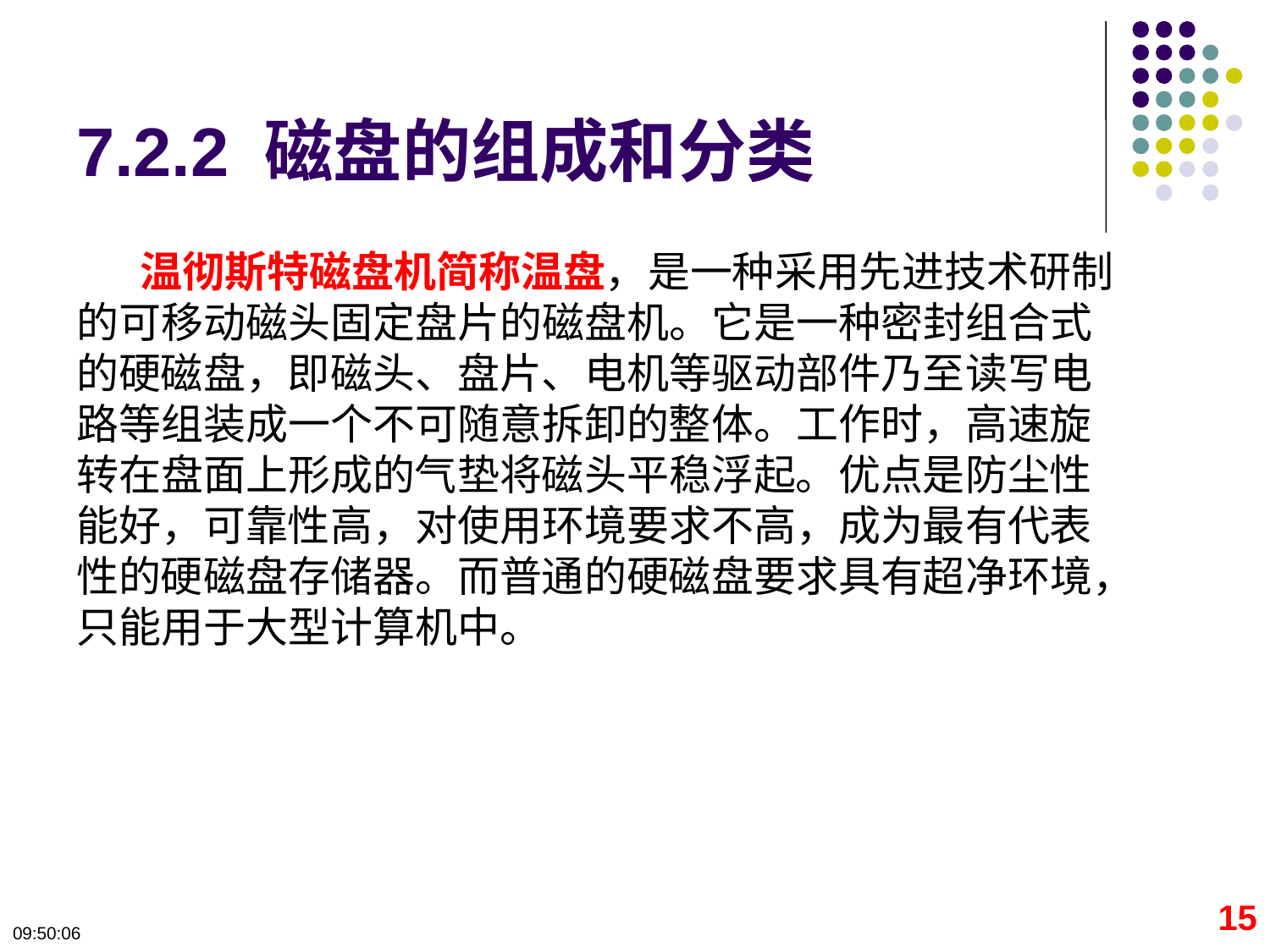

# 7.2.2 磁盘的组成和分类
温彻斯特磁盘机简称温盘，是一种采用先进技术研制的可移动磁头固定盘片的磁盘机。它是一种密封组合式的硬磁盘，即磁头、盘片、电机等驱动部件乃至读写电路等组装成一个不可随意拆卸的整体。工作时，高速旋转在盘面上形成的气垫将磁头平稳浮起。优点是防尘性能好，可靠性高，对使用环境要求不高，成为最有代表性的硬磁盘存储器。而普通的硬磁盘要求具有超净环境，只能用于大型计算机中。
15
09:50:06